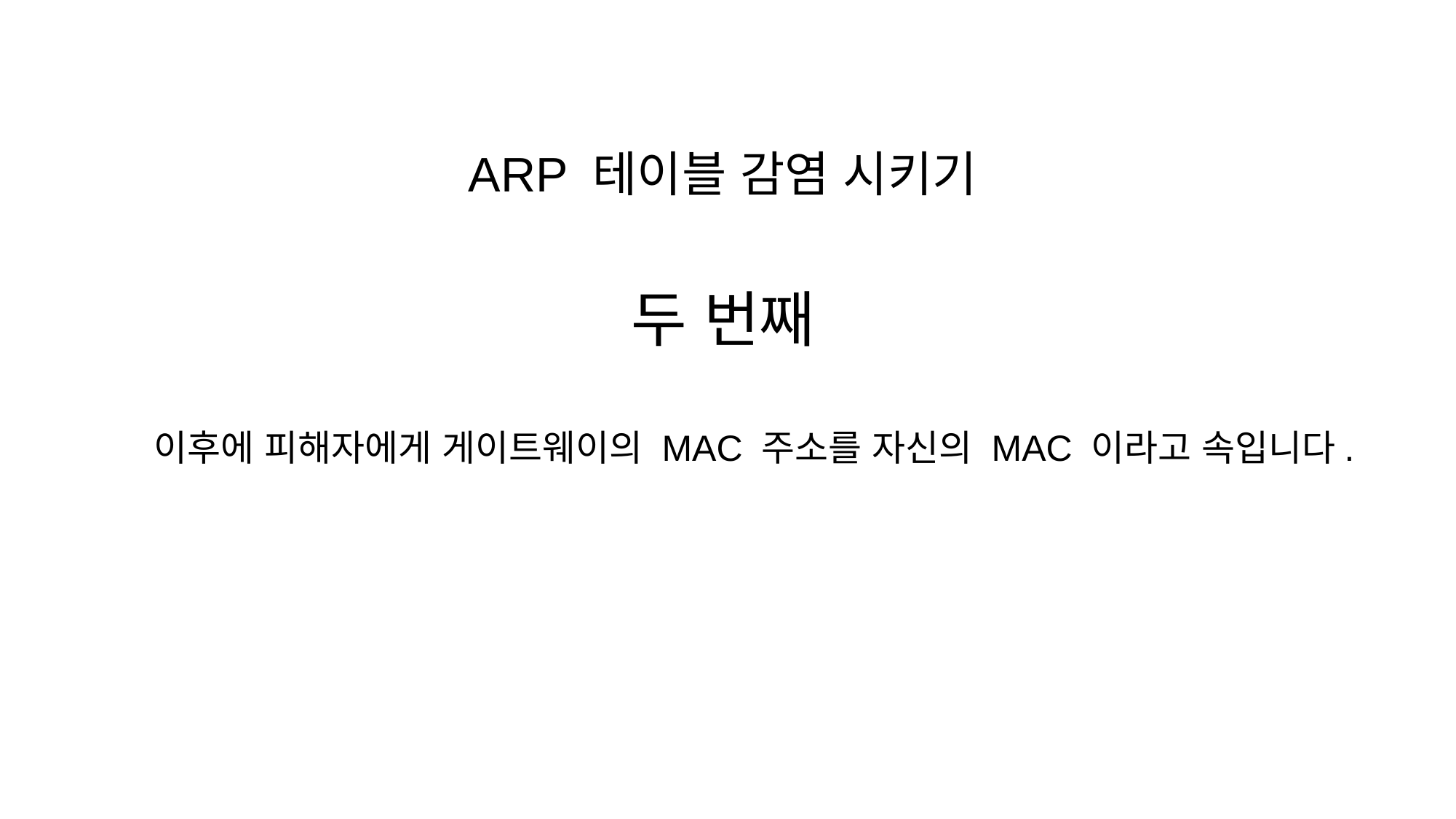

ARP 테이블 감염 시키기
두 번째
이후에 피해자에게 게이트웨이의 MAC 주소를 자신의 MAC 이라고 속입니다.